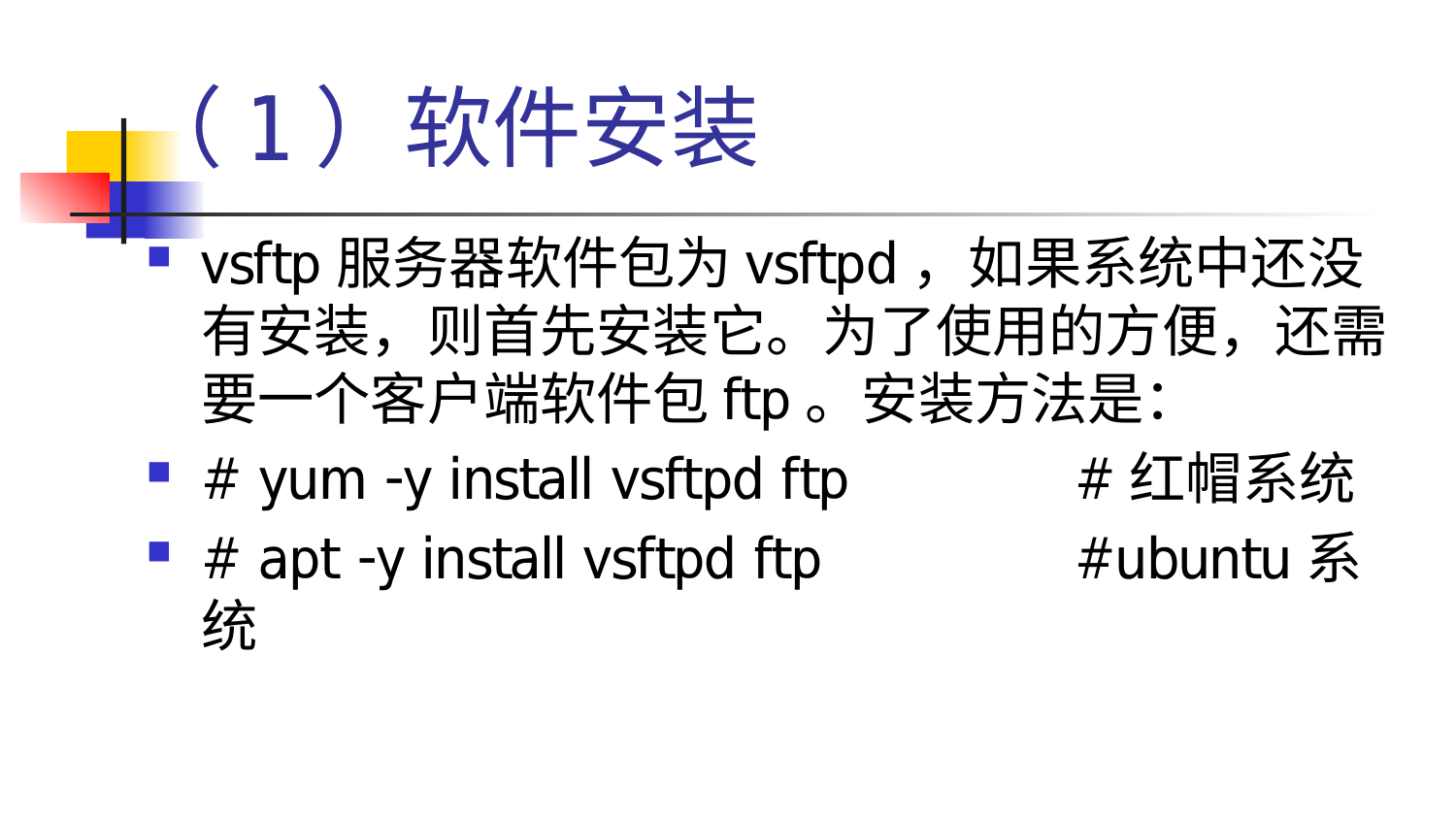

# （1）软件安装
vsftp服务器软件包为vsftpd，如果系统中还没有安装，则首先安装它。为了使用的方便，还需要一个客户端软件包ftp。安装方法是：
# yum -y install vsftpd ftp 		#红帽系统
# apt -y install vsftpd ftp 		#ubuntu系统